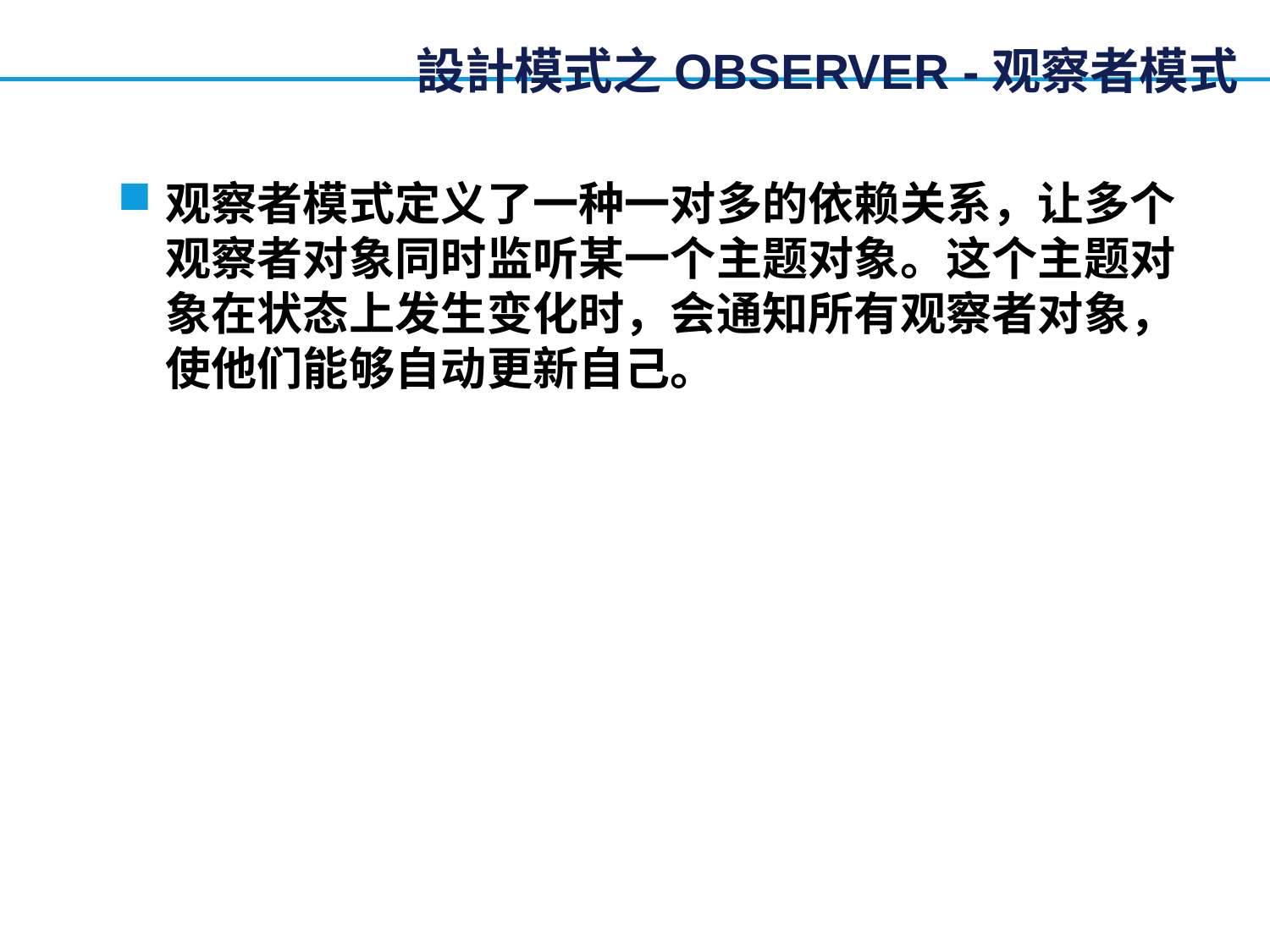

# 設計模式之OBSERVER -观察者模式
观察者模式定义了一种一对多的依赖关系，让多个观察者对象同时监听某一个主题对象。这个主题对象在状态上发生变化时，会通知所有观察者对象，使他们能够自动更新自己。